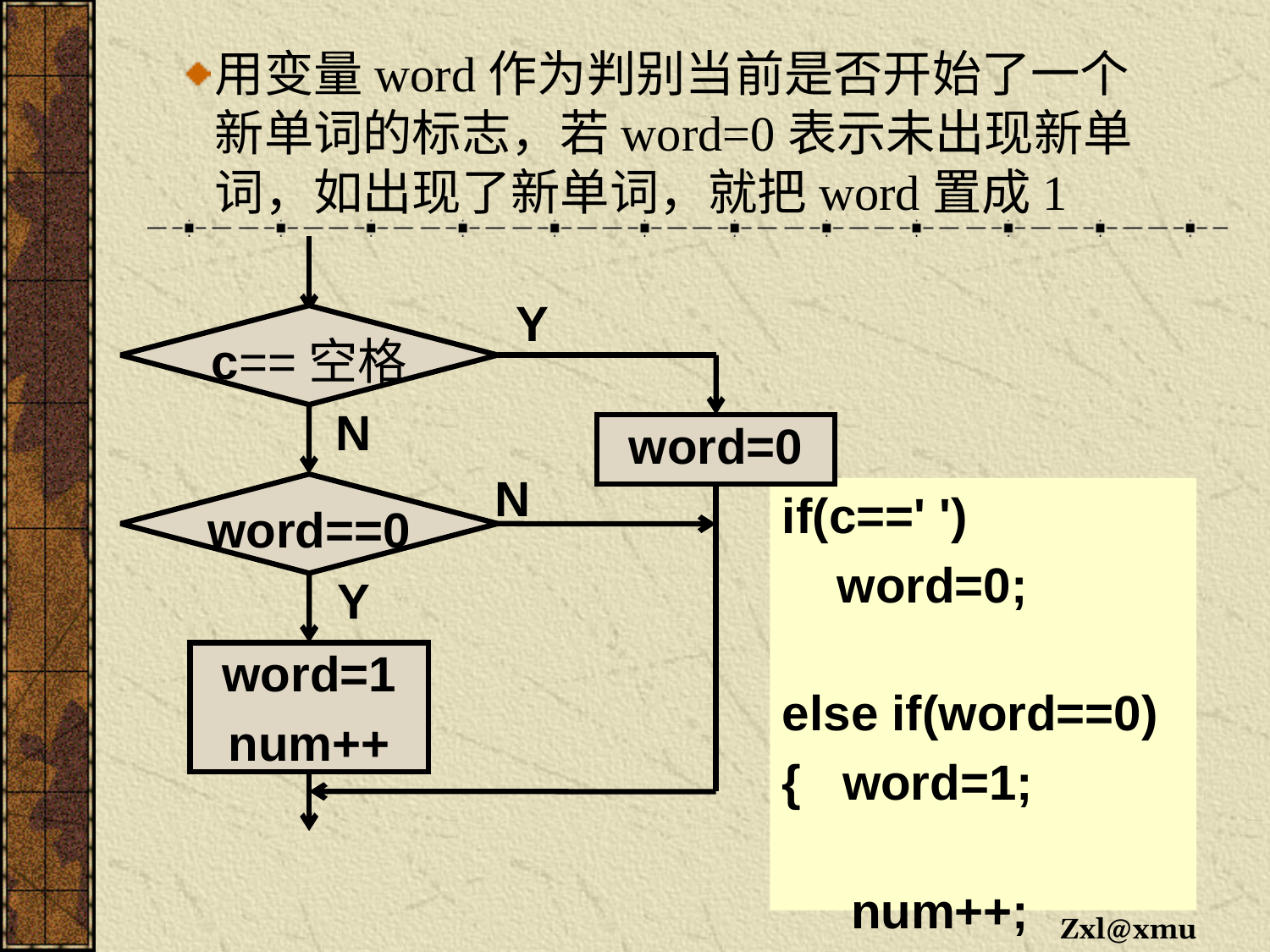

用变量word作为判别当前是否开始了一个新单词的标志，若word=0表示未出现新单词，如出现了新单词，就把word置成1

Y
c==空格
N
word=0
N
word==0
if(c==' ')
    word=0;
else if(word==0)
{   word=1;
     num++;
}
Y
word=1
num++